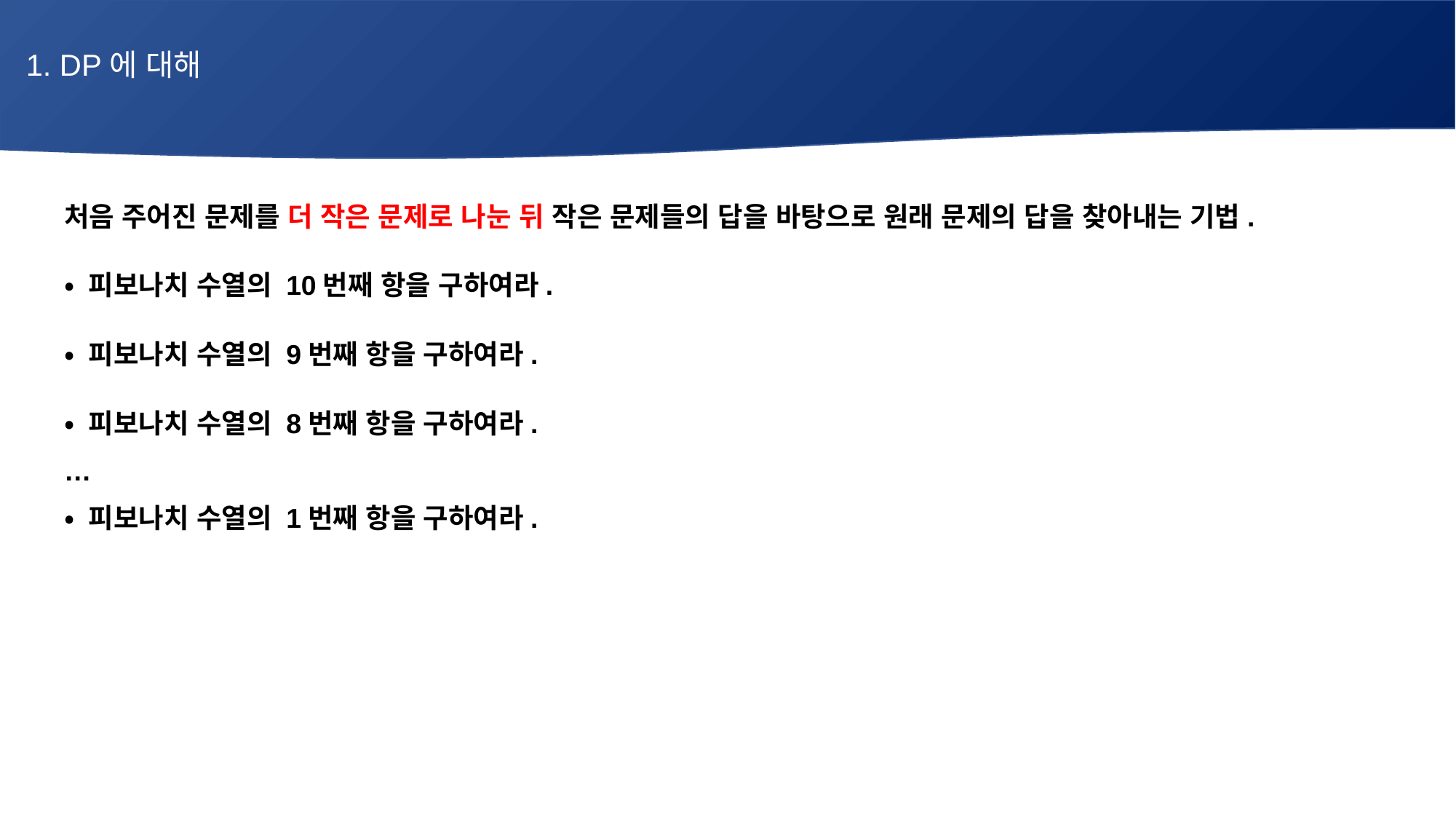

1. DP에 대해
# 매주 1 과제 LV2
처음 주어진 문제를 더 작은 문제로 나눈 뒤 작은 문제들의 답을 바탕으로 원래 문제의 답을 찾아내는 기법.

• 피보나치 수열의 10번째 항을 구하여라.

• 피보나치 수열의 9번째 항을 구하여라.

• 피보나치 수열의 8번째 항을 구하여라.
…
• 피보나치 수열의 1번째 항을 구하여라.